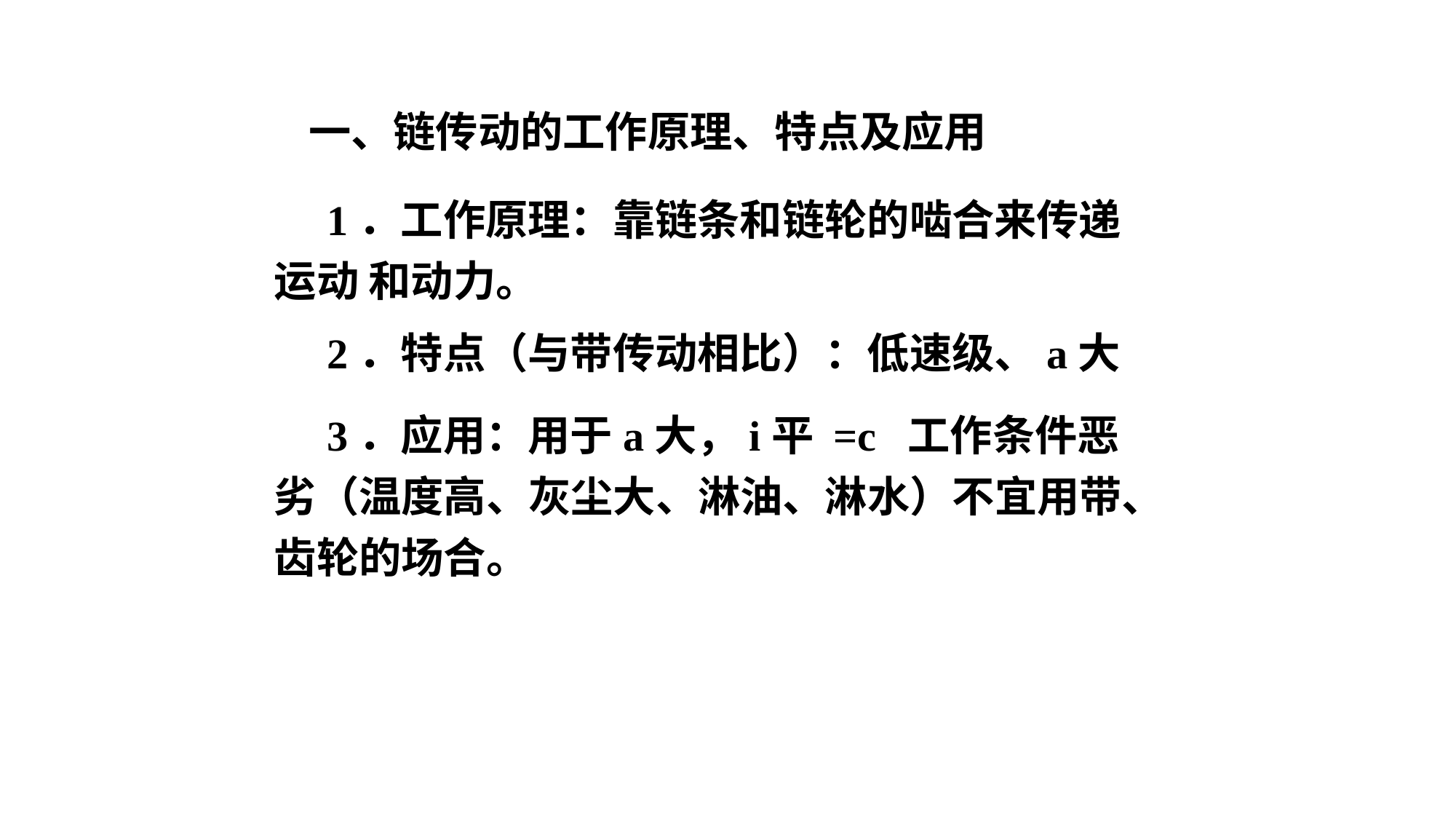

一、链传动的工作原理、特点及应用
     1．工作原理：靠链条和链轮的啮合来传递运动 和动力。
     2．特点（与带传动相比）：低速级、a大
     3．应用：用于a大，i平 =c  工作条件恶劣（温度高、灰尘大、淋油、淋水）不宜用带、齿轮的场合。